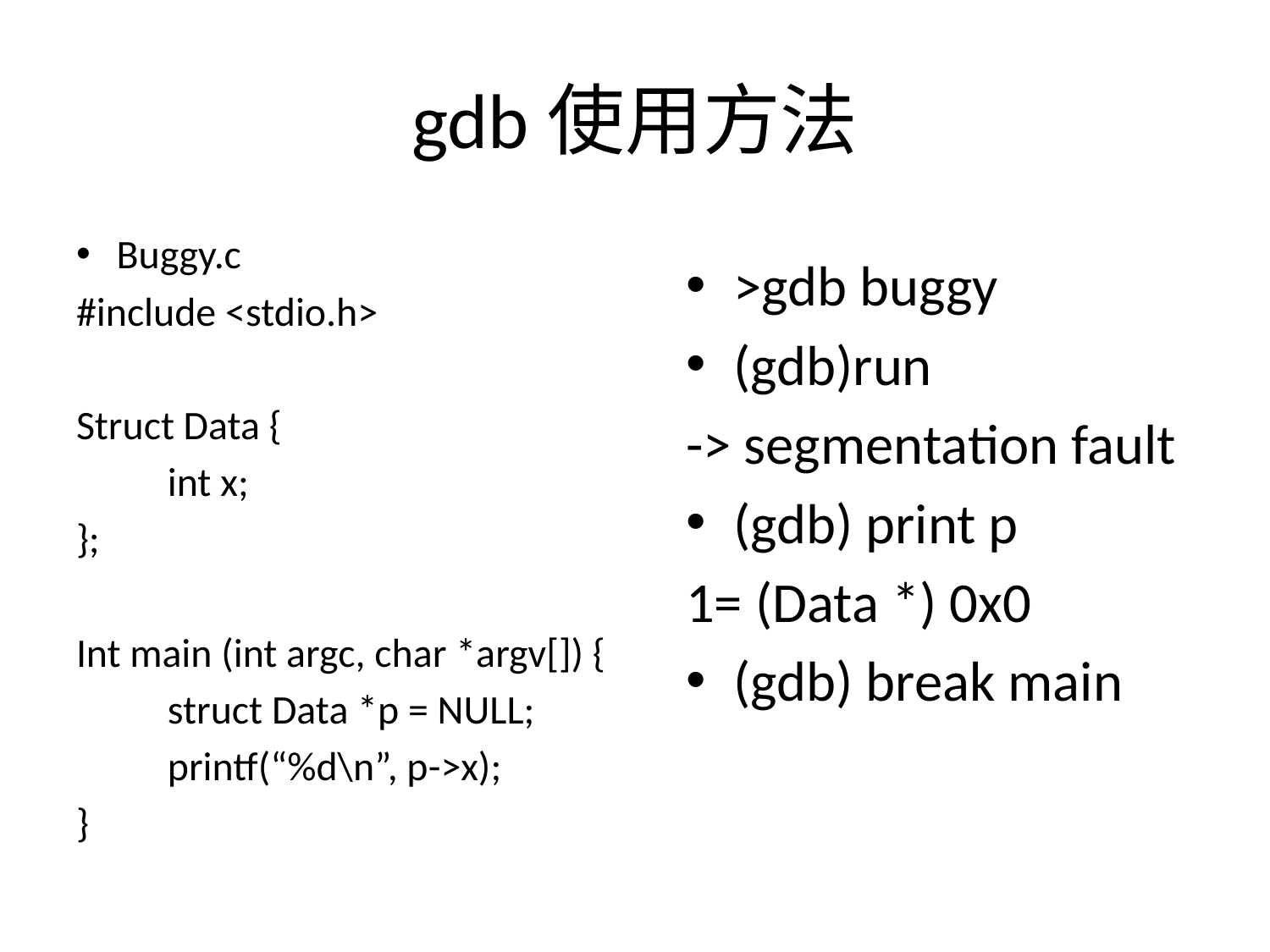

# gdb使用方法
Buggy.c
#include <stdio.h>

Struct Data {
	int x;
};

Int main (int argc, char *argv[]) {
	struct Data *p = NULL;
	printf(“%d\n”, p->x);
}
>gdb buggy
(gdb)run
-> segmentation fault
(gdb) print p
1= (Data *) 0x0
(gdb) break main